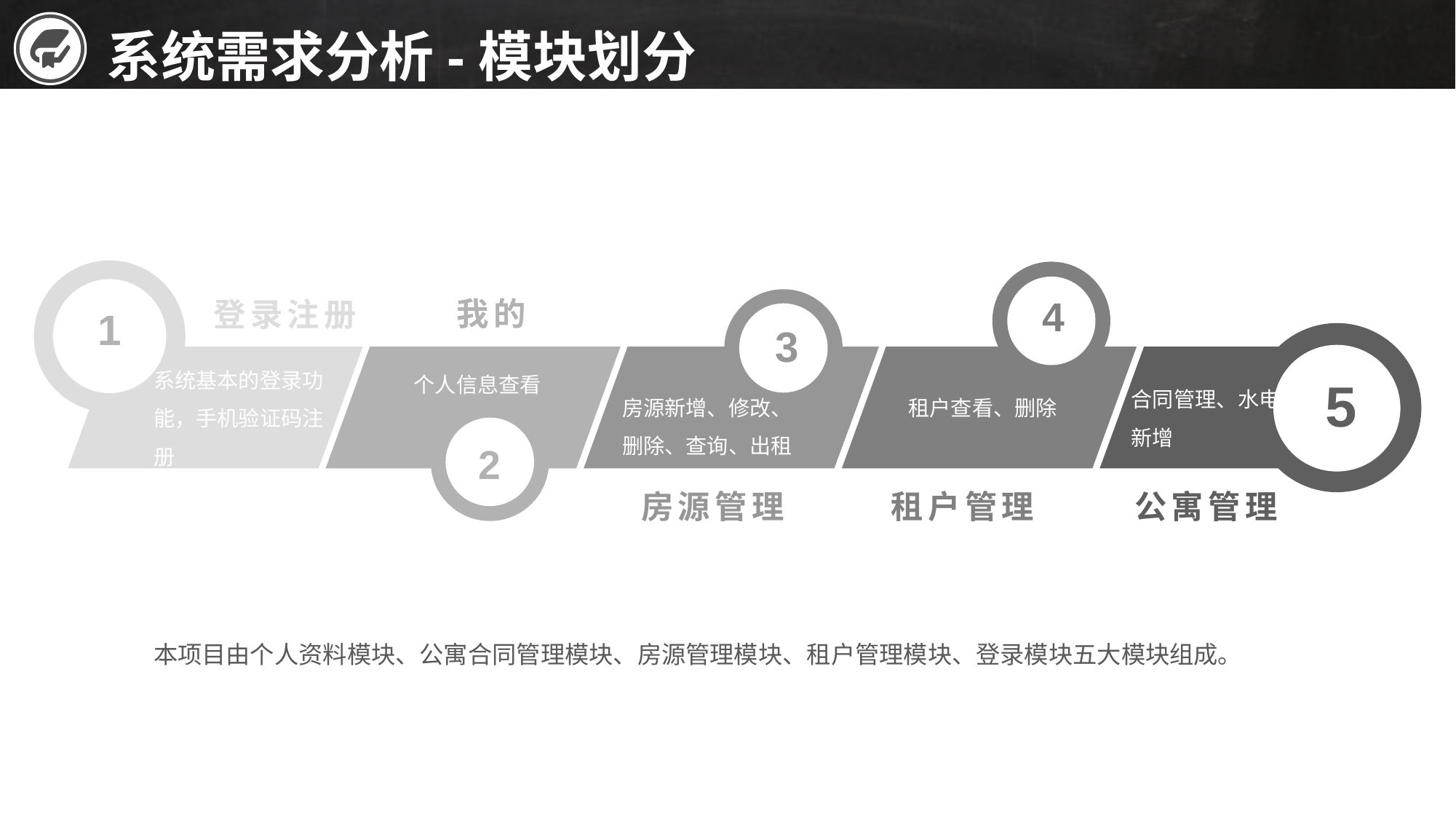

系统需求分析-模块划分

1
4
我的
登录注册

3

系统基本的登录功能，手机验证码注册
个人信息查看
5
合同管理、水电费新增
房源新增、修改、删除、查询、出租
租户查看、删除

2
房源管理
租户管理
公寓管理
本项目由个人资料模块、公寓合同管理模块、房源管理模块、租户管理模块、登录模块五大模块组成。